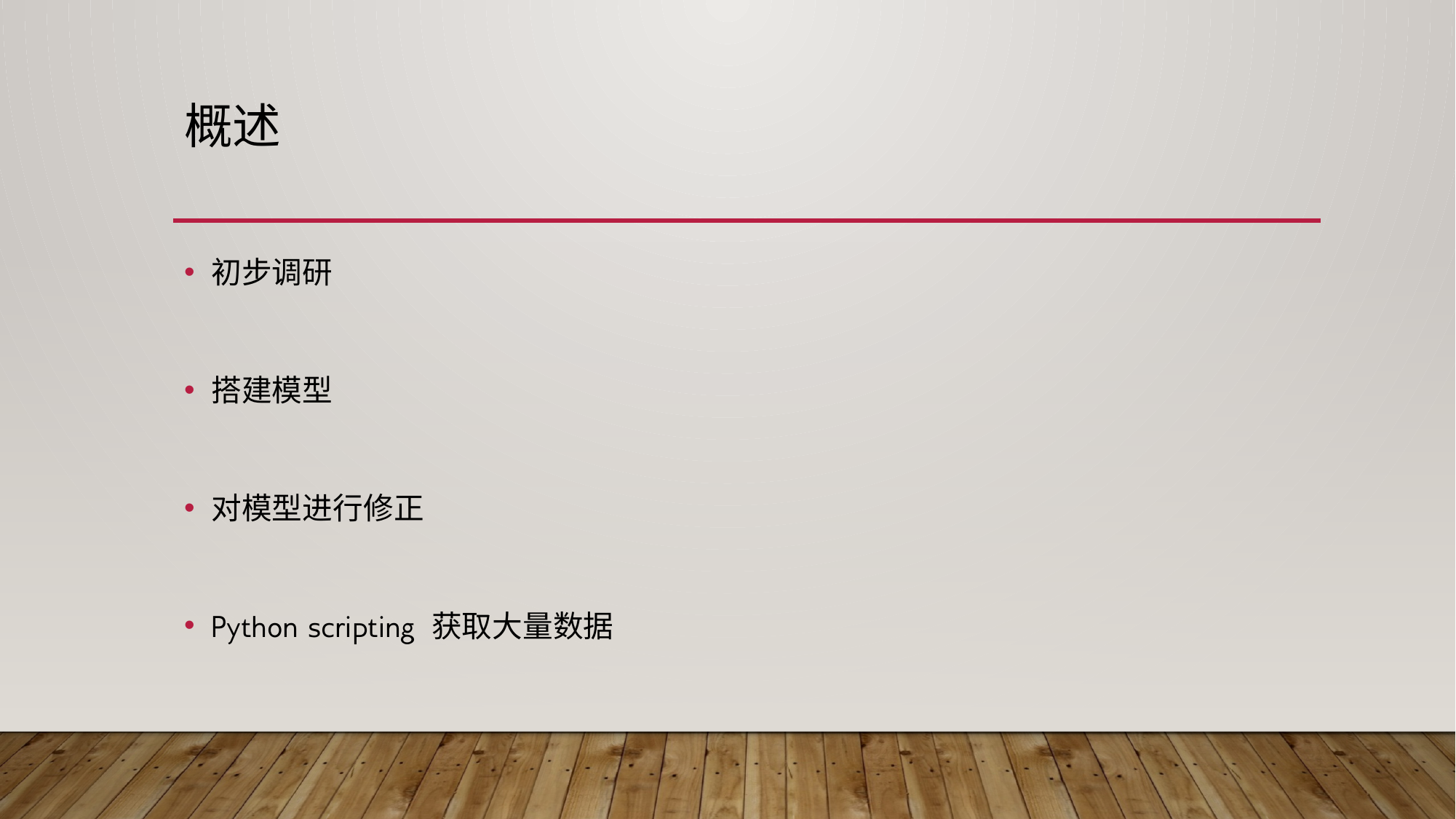

# 概述
初步调研

搭建模型

对模型进行修正

Python scripting 获取大量数据